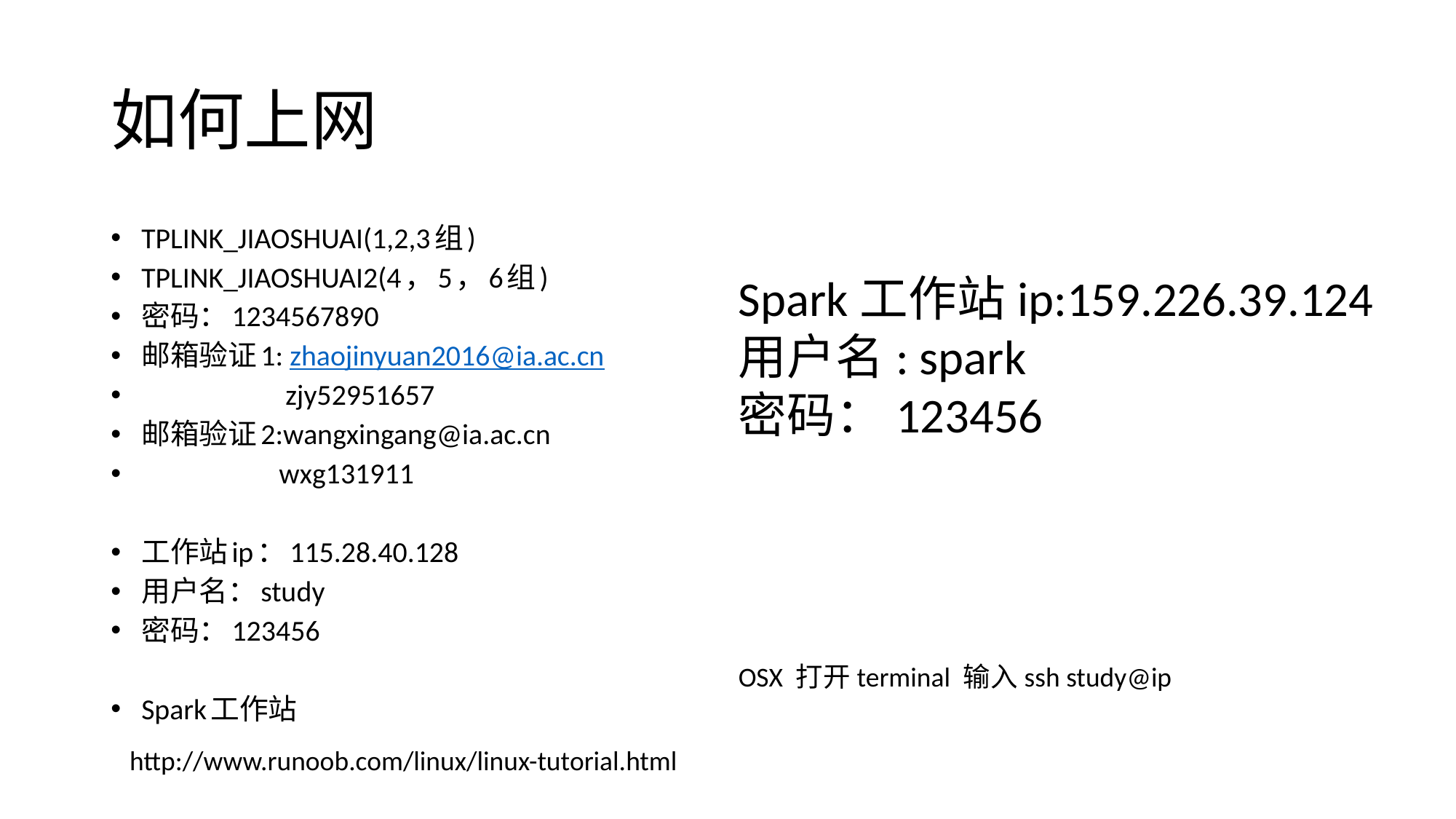

# 如何上网
TPLINK_JIAOSHUAI(1,2,3组)
TPLINK_JIAOSHUAI2(4，5，6组)
密码：1234567890
邮箱验证1: zhaojinyuan2016@ia.ac.cn
                      zjy52951657
邮箱验证2:wangxingang@ia.ac.cn
                     wxg131911

工作站ip：115.28.40.128
用户名：study
密码：123456

Spark工作站

Spark工作站ip:159.226.39.124
用户名: spark
密码：123456
OSX 打开terminal 输入ssh study@ip
http://www.runoob.com/linux/linux-tutorial.html